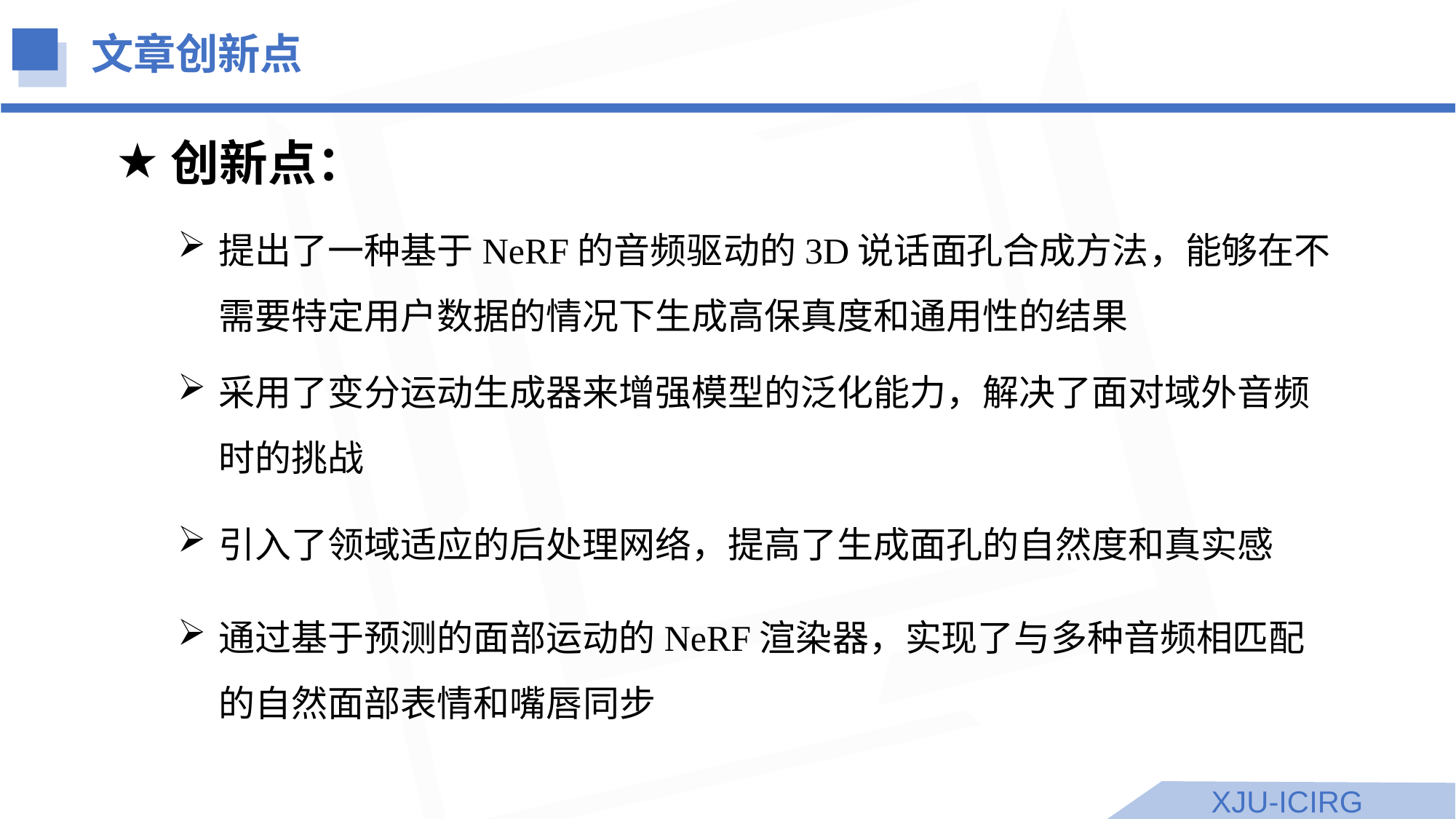

文章创新点

创新点：
提出了一种基于NeRF的音频驱动的3D说话面孔合成方法，能够在不需要特定用户数据的情况下生成高保真度和通用性的结果
采用了变分运动生成器来增强模型的泛化能力，解决了面对域外音频时的挑战
引入了领域适应的后处理网络，提高了生成面孔的自然度和真实感
通过基于预测的面部运动的NeRF渲染器，实现了与多种音频相匹配的自然面部表情和嘴唇同步
XJU-ICIRG